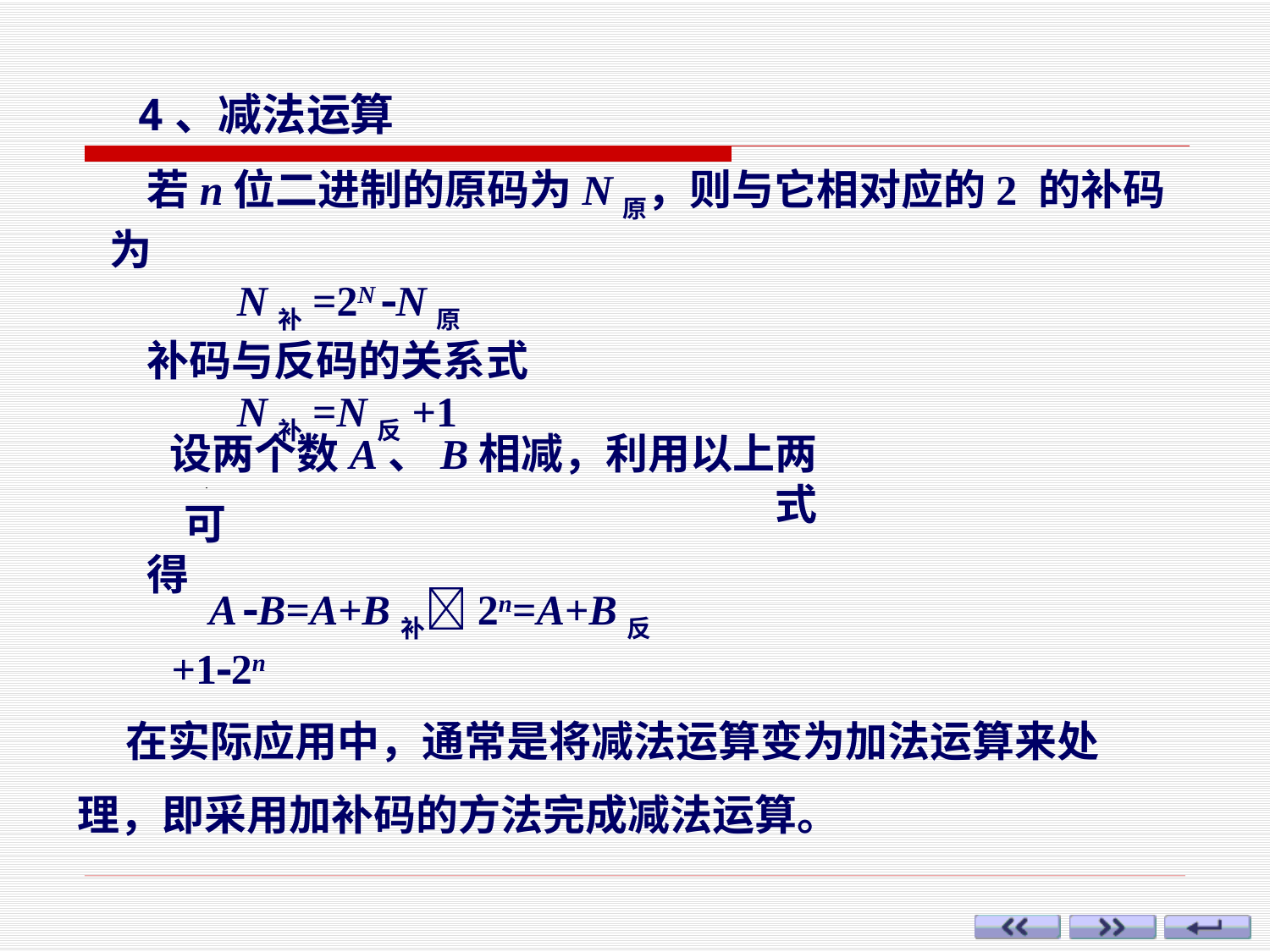

4、减法运算
若n位二进制的原码为N原，则与它相对应的2 的补码为
	N补=2N −N原
补码与反码的关系式
	N补=N反+1

设两个数A、B相减，利用以上两式

可得
A −B=A+B补−2n=A+B反+1−2n
    在实际应用中，通常是将减法运算变为加法运算来处理，即采用加补码的方法完成减法运算。